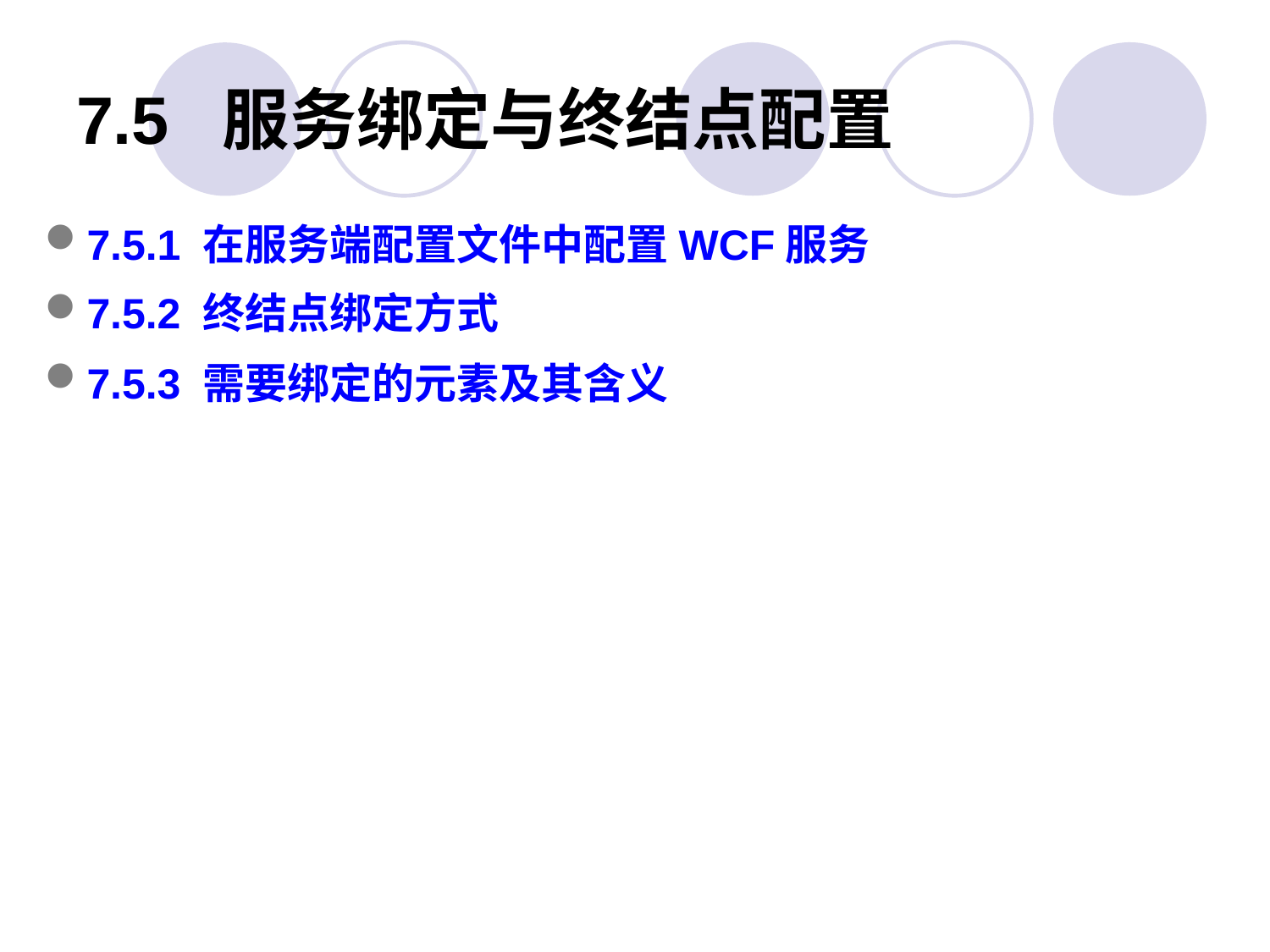

# 7.5  服务绑定与终结点配置
7.5.1 在服务端配置文件中配置WCF服务
7.5.2 终结点绑定方式
7.5.3 需要绑定的元素及其含义